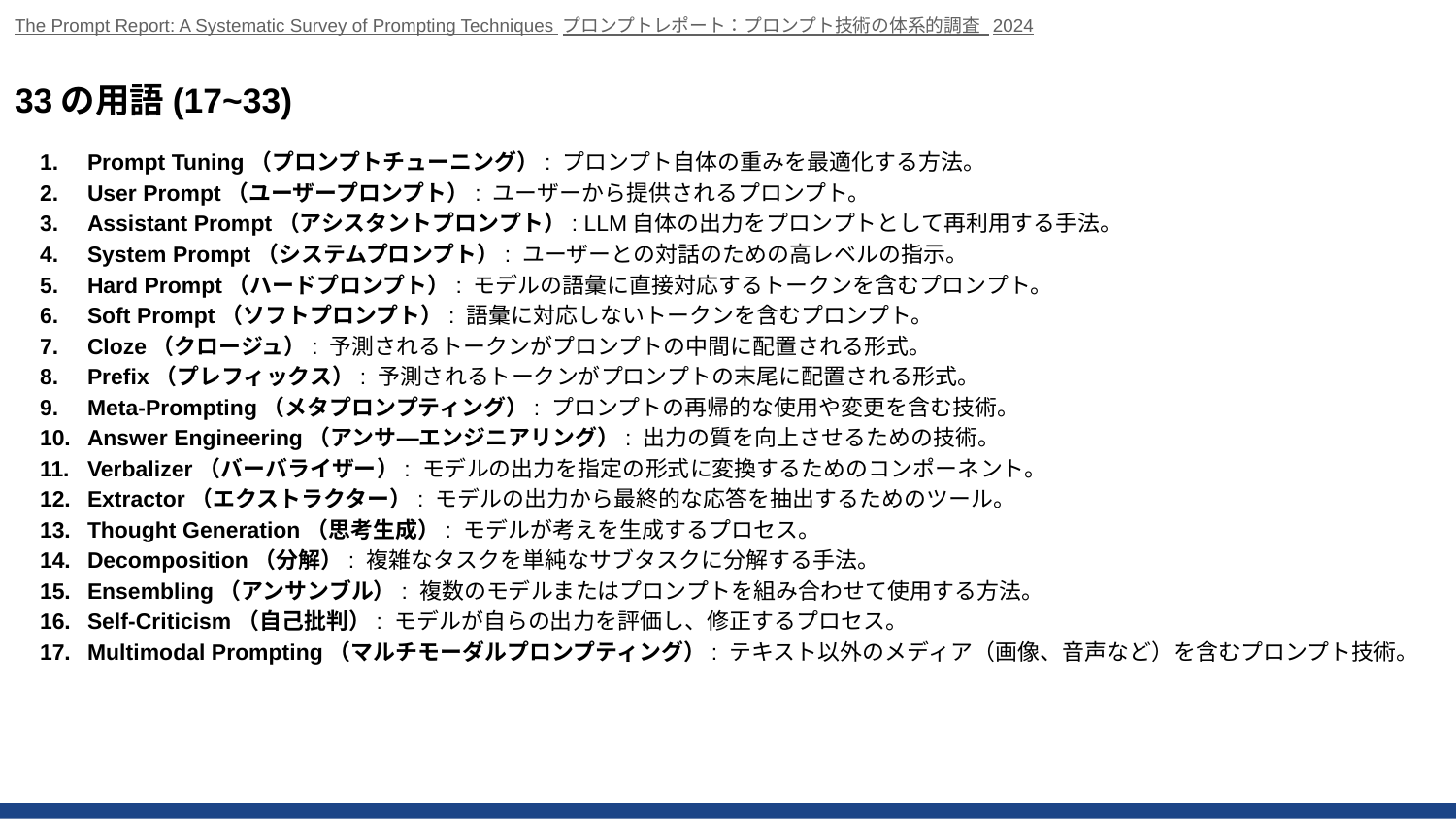

The Prompt Report: A Systematic Survey of Prompting Techniques プロンプトレポート：プロンプト技術の体系的調査  2024
33の用語(17~33)
Prompt Tuning（プロンプトチューニング）: プロンプト自体の重みを最適化する方法。
User Prompt（ユーザープロンプト）: ユーザーから提供されるプロンプト。
Assistant Prompt（アシスタントプロンプト）: LLM自体の出力をプロンプトとして再利用する手法。
System Prompt（システムプロンプト）: ユーザーとの対話のための高レベルの指示。
Hard Prompt（ハードプロンプト）: モデルの語彙に直接対応するトークンを含むプロンプト。
Soft Prompt（ソフトプロンプト）: 語彙に対応しないトークンを含むプロンプト。
Cloze（クロージュ）: 予測されるトークンがプロンプトの中間に配置される形式。
Prefix（プレフィックス）: 予測されるトークンがプロンプトの末尾に配置される形式。
Meta-Prompting（メタプロンプティング）: プロンプトの再帰的な使用や変更を含む技術。
Answer Engineering（アンサ―エンジニアリング）: 出力の質を向上させるための技術。
Verbalizer（バーバライザー）: モデルの出力を指定の形式に変換するためのコンポーネント。
Extractor（エクストラクター）: モデルの出力から最終的な応答を抽出するためのツール。
Thought Generation（思考生成）: モデルが考えを生成するプロセス。
Decomposition（分解）: 複雑なタスクを単純なサブタスクに分解する手法。
Ensembling（アンサンブル）: 複数のモデルまたはプロンプトを組み合わせて使用する方法。
Self-Criticism（自己批判）: モデルが自らの出力を評価し、修正するプロセス。
Multimodal Prompting（マルチモーダルプロンプティング）: テキスト以外のメディア（画像、音声など）を含むプロンプト技術。